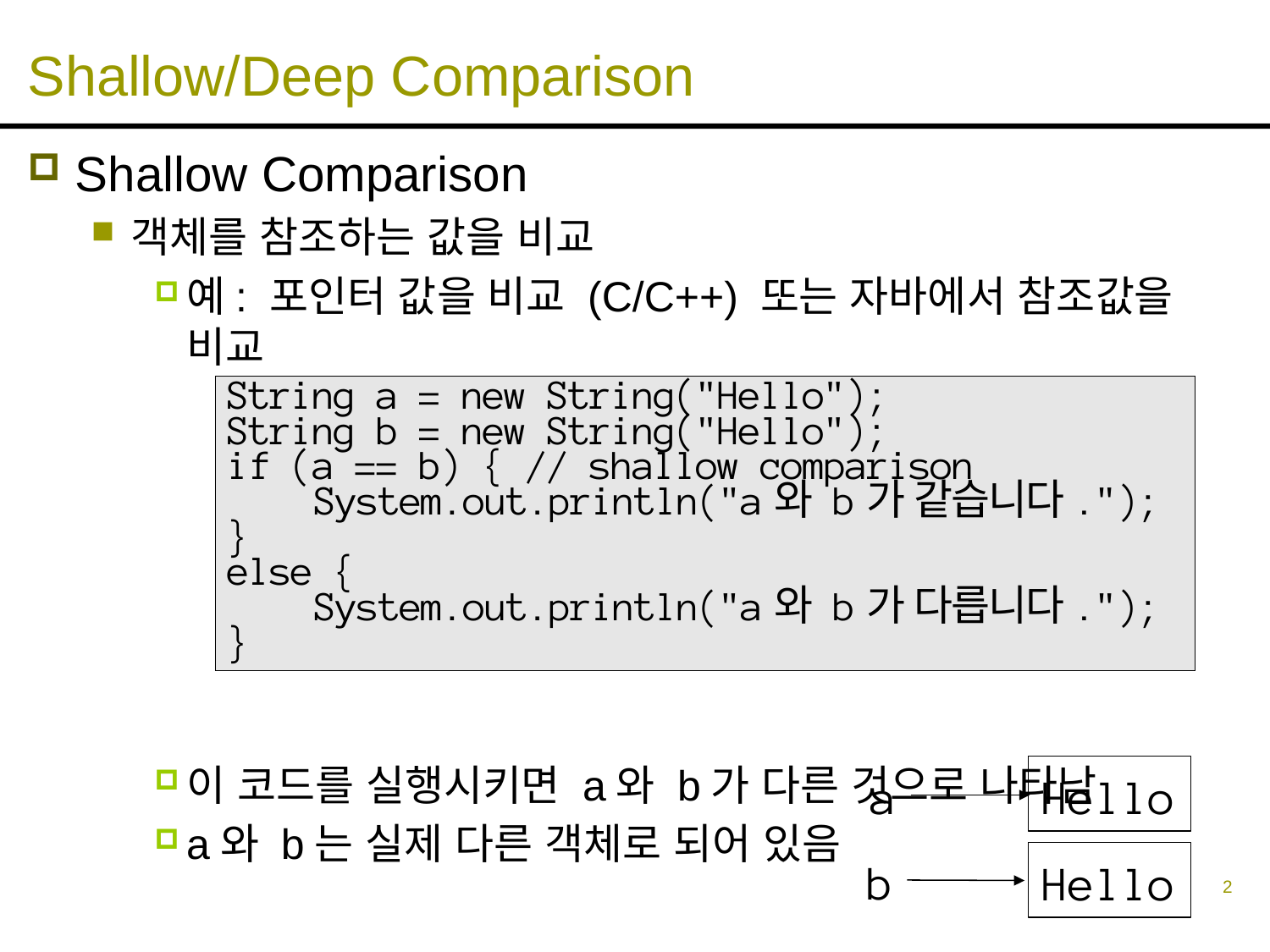

# Shallow/Deep Comparison
Shallow Comparison
객체를 참조하는 값을 비교
예: 포인터 값을 비교 (C/C++) 또는 자바에서 참조값을 비교

이 코드를 실행시키면 a와 b가 다른 것으로 나타남
a와 b는 실제 다른 객체로 되어 있음
String a = new String("Hello");
String b = new String("Hello");
if (a == b) { // shallow comparison
    System.out.println("a와 b가 같습니다.");
}
else {
    System.out.println("a와 b가 다릅니다.");
}

a
Hello

b
Hello
2